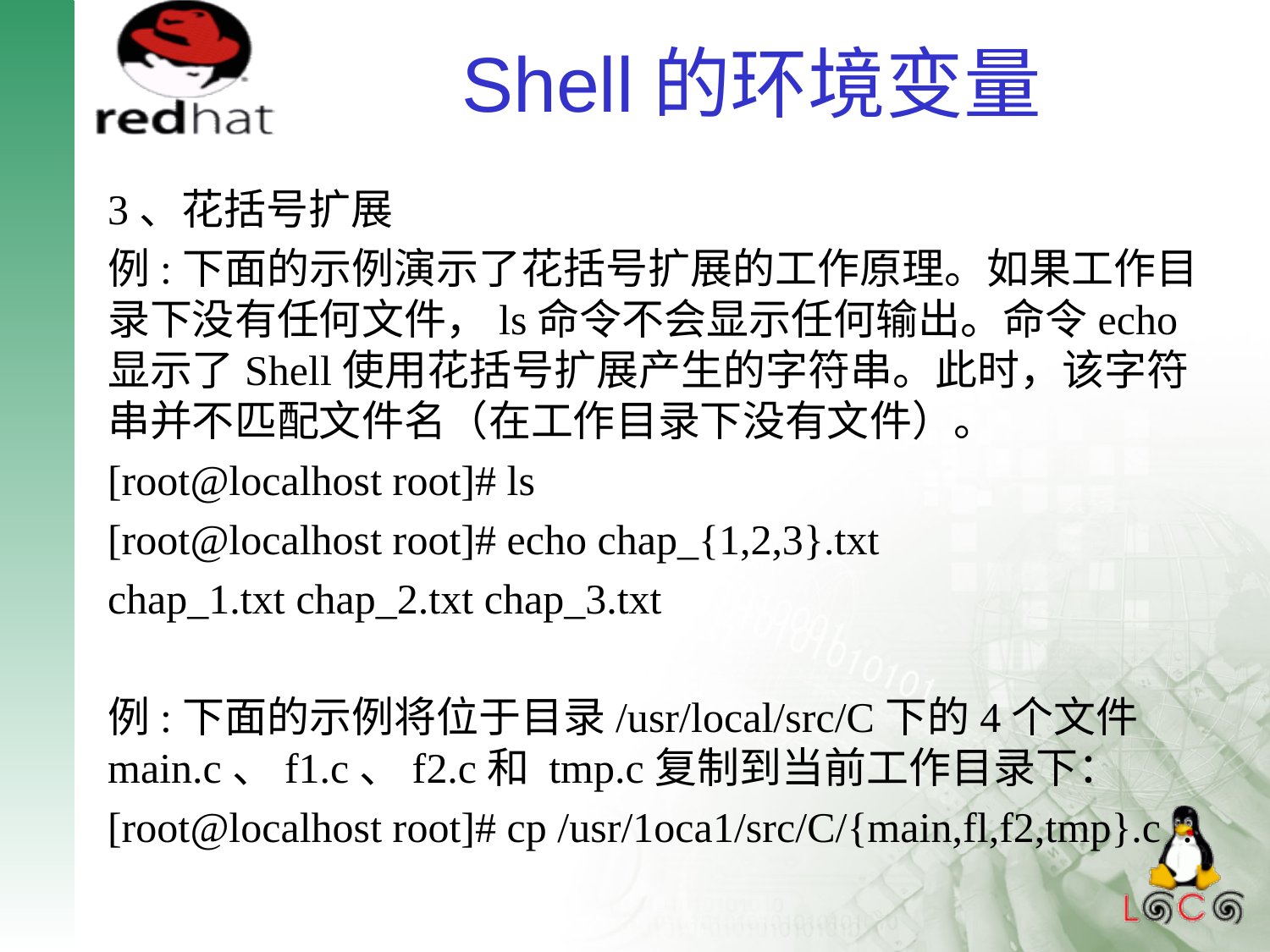

# Shell的环境变量
3、花括号扩展
例:下面的示例演示了花括号扩展的工作原理。如果工作目录下没有任何文件，ls命令不会显示任何输出。命令echo显示了Shell使用花括号扩展产生的字符串。此时，该字符串并不匹配文件名（在工作目录下没有文件）。
[root@localhost root]# ls
[root@localhost root]# echo chap_{1,2,3}.txt
chap_1.txt chap_2.txt chap_3.txt

例:下面的示例将位于目录/usr/local/src/C下的4个文件main.c、f1.c、f2.c和 tmp.c复制到当前工作目录下：
[root@localhost root]# cp /usr/1oca1/src/C/{main,fl,f2,tmp}.c  .